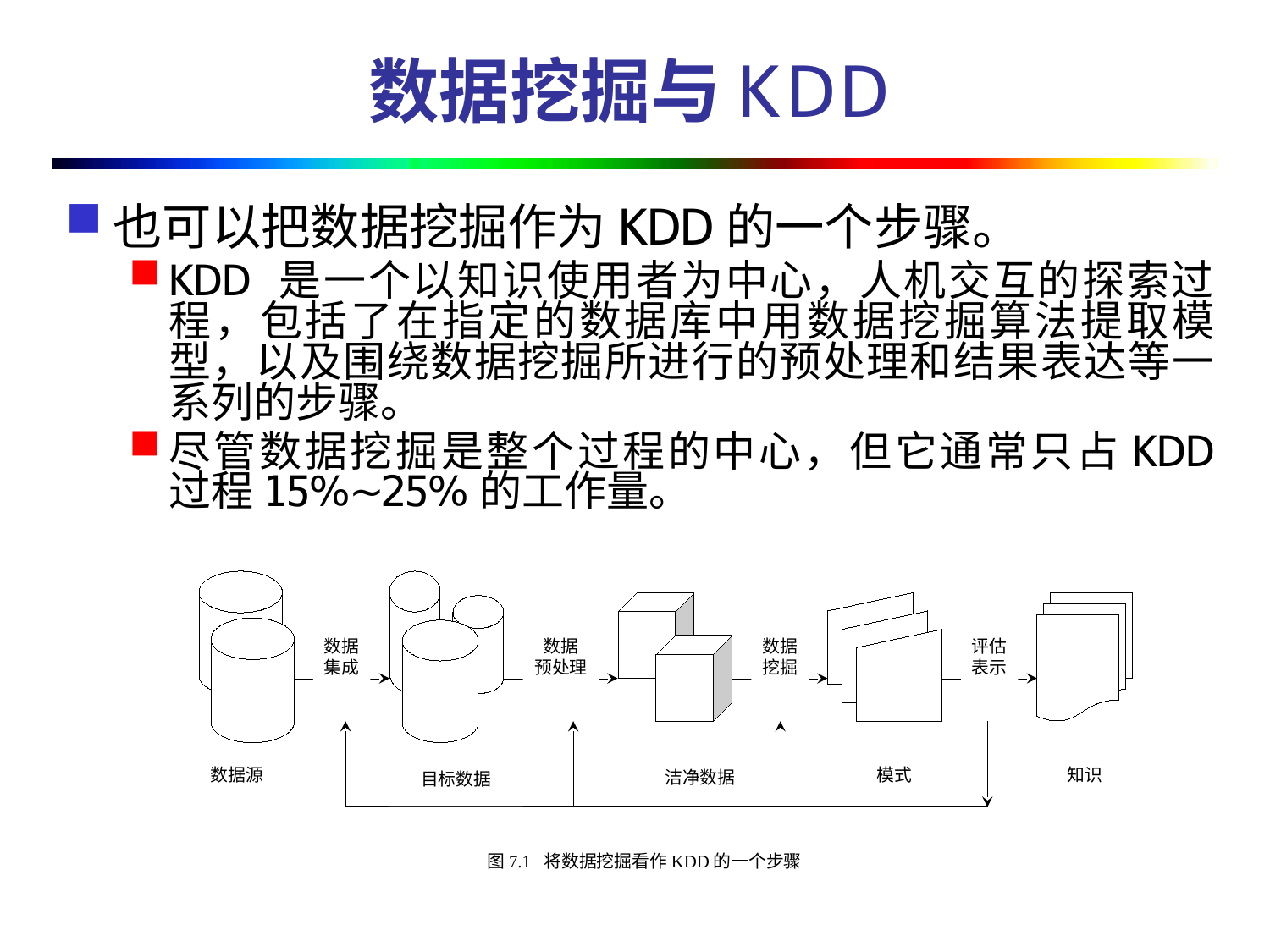

# 数据挖掘与KDD
也可以把数据挖掘作为KDD的一个步骤。
KDD 是一个以知识使用者为中心，人机交互的探索过程，包括了在指定的数据库中用数据挖掘算法提取模型，以及围绕数据挖掘所进行的预处理和结果表达等一系列的步骤。
尽管数据挖掘是整个过程的中心，但它通常只占KDD 过程15%~25%的工作量。

数据
集成
数据
预处理
数据
挖掘
评估
表示
数据源
模式
知识
洁净数据
目标数据
图7.1  将数据挖掘看作KDD的一个步骤